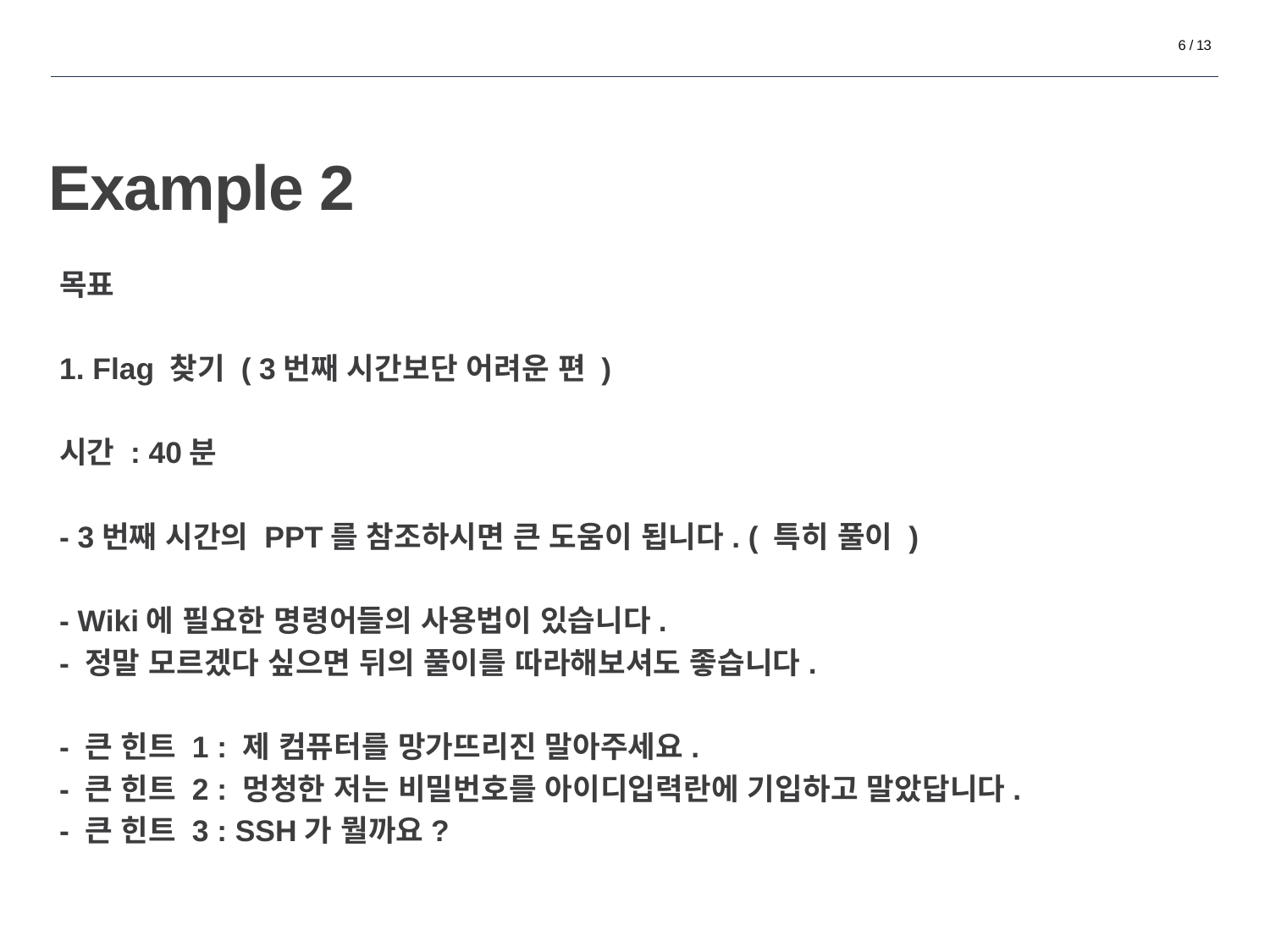

6 / 13
# Example 2

목표

1. Flag 찾기 ( 3번째 시간보단 어려운 편 )

시간 : 40분

- 3번째 시간의 PPT를 참조하시면 큰 도움이 됩니다. ( 특히 풀이 )

- Wiki에 필요한 명령어들의 사용법이 있습니다.
- 정말 모르겠다 싶으면 뒤의 풀이를 따라해보셔도 좋습니다.

- 큰 힌트 1 : 제 컴퓨터를 망가뜨리진 말아주세요.
- 큰 힌트 2 : 멍청한 저는 비밀번호를 아이디입력란에 기입하고 말았답니다.
- 큰 힌트 3 : SSH가 뭘까요?